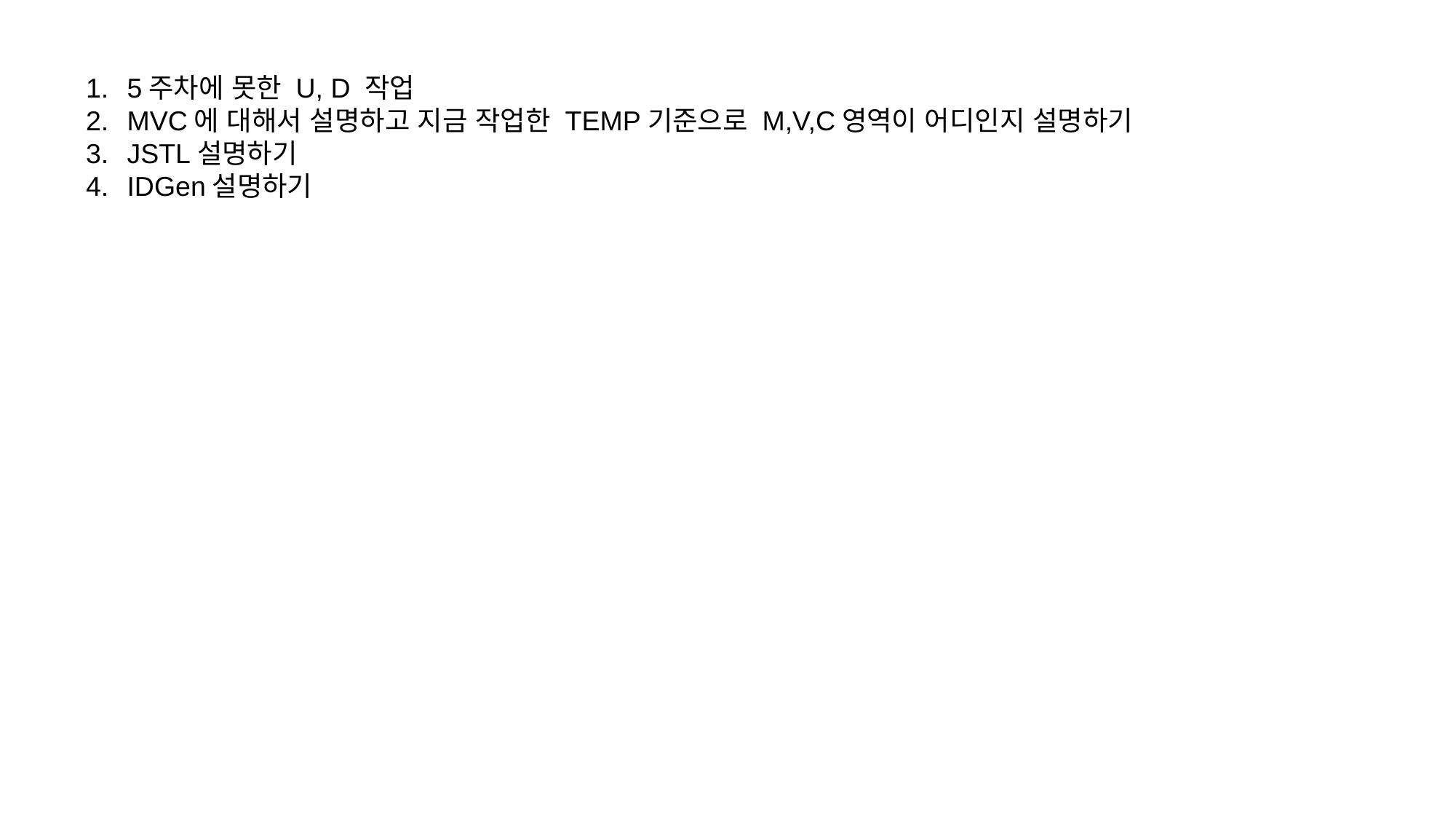

5주차에 못한 U, D 작업
MVC에 대해서 설명하고 지금 작업한 TEMP기준으로 M,V,C영역이 어디인지 설명하기
JSTL설명하기
IDGen설명하기